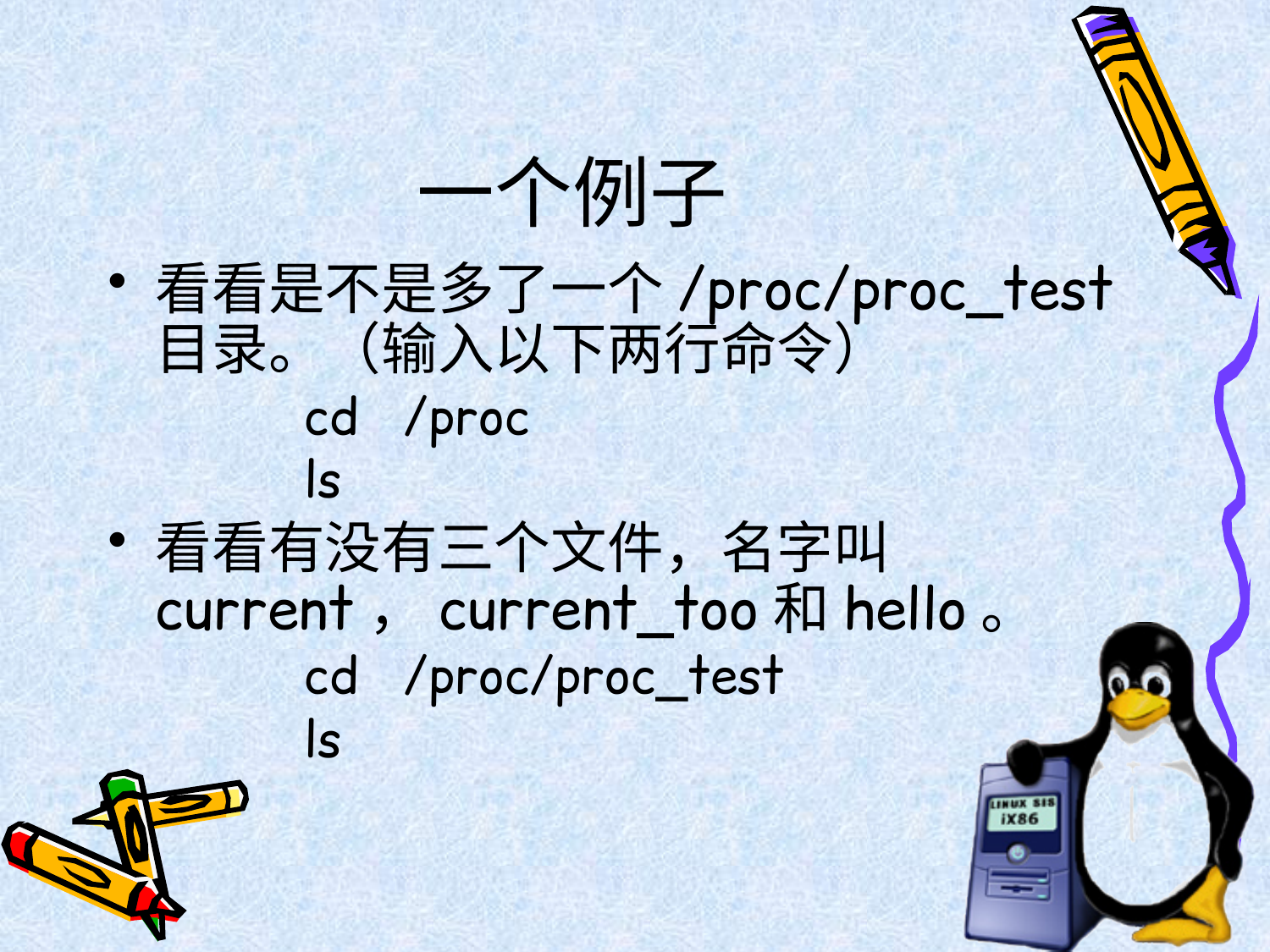

# 一个例子
看看是不是多了一个/proc/proc_test目录。（输入以下两行命令）
         cd   /proc
         ls
看看有没有三个文件，名字叫current，current_too和hello。
         cd   /proc/proc_test
         ls